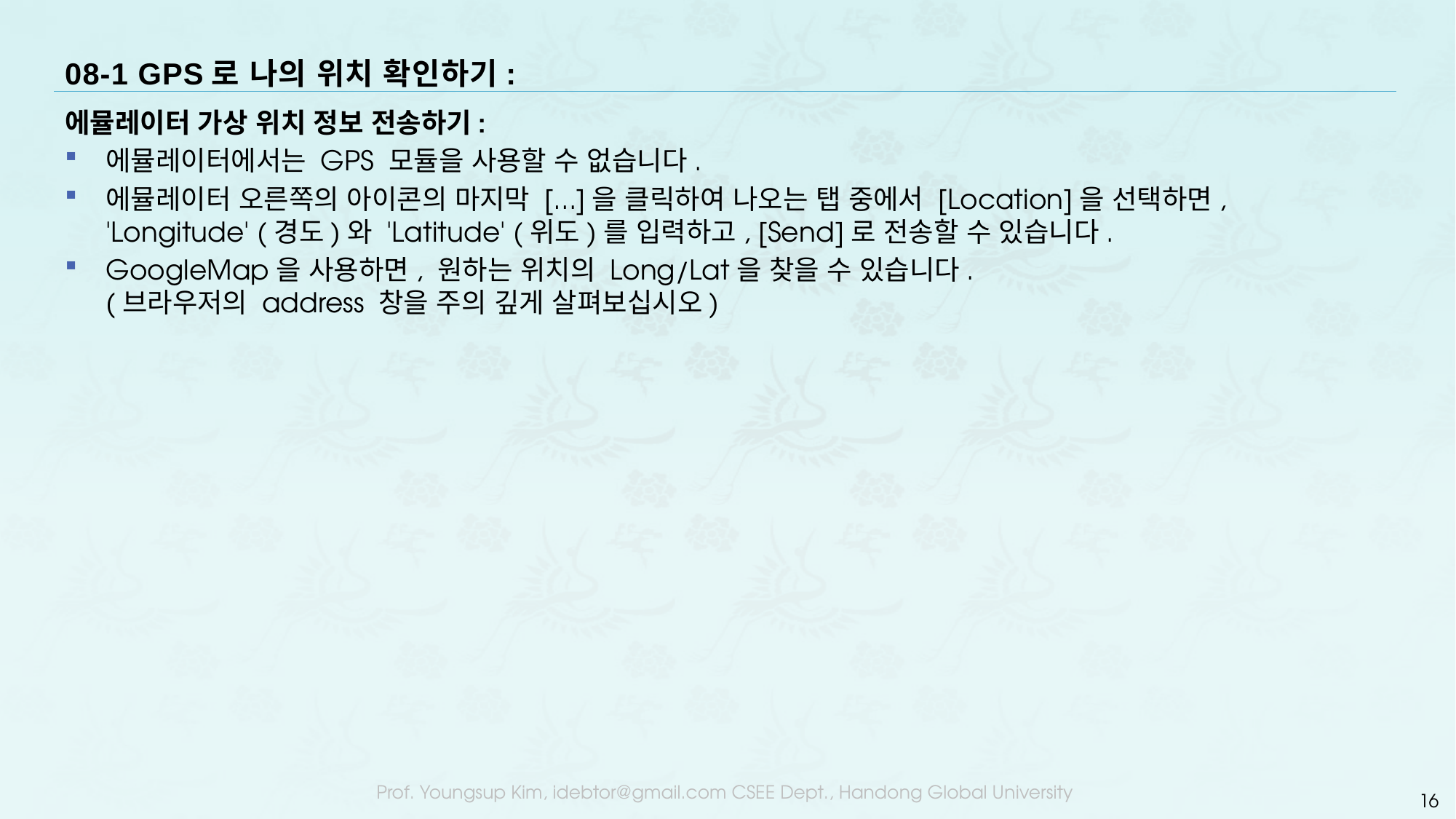

# 08-1 GPS로 나의 위치 확인하기:
에뮬레이터 가상 위치 정보 전송하기:
에뮬레이터에서는 GPS 모듈을 사용할 수 없습니다.
에뮬레이터 오른쪽의 아이콘의 마지막 […]을 클릭하여 나오는 탭 중에서 [Location]을 선택하면,
'Longitude' (경도)와 'Latitude' (위도)를 입력하고, [Send]로 전송할 수 있습니다.
GoogleMap을 사용하면, 원하는 위치의 Long/Lat을 찾을 수 있습니다.
(브라우저의 address 창을 주의 깊게 살펴보십시오)
16